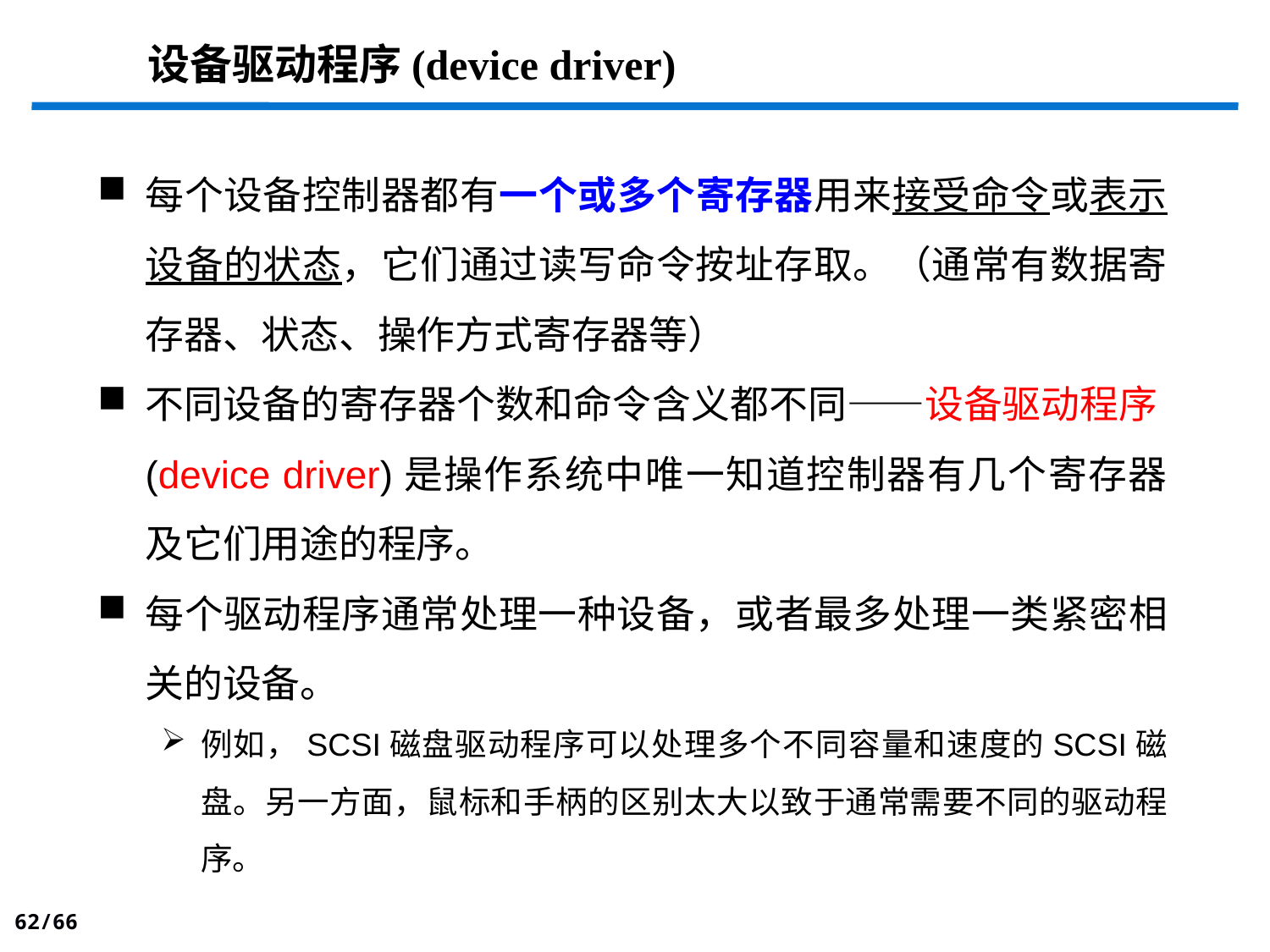

# 设备驱动程序(device driver)
每个设备控制器都有一个或多个寄存器用来接受命令或表示设备的状态，它们通过读写命令按址存取。（通常有数据寄存器、状态、操作方式寄存器等）
不同设备的寄存器个数和命令含义都不同——设备驱动程序(device driver)是操作系统中唯一知道控制器有几个寄存器及它们用途的程序。
每个驱动程序通常处理一种设备，或者最多处理一类紧密相关的设备。
例如，SCSI磁盘驱动程序可以处理多个不同容量和速度的SCSI磁盘。另一方面，鼠标和手柄的区别太大以致于通常需要不同的驱动程序。